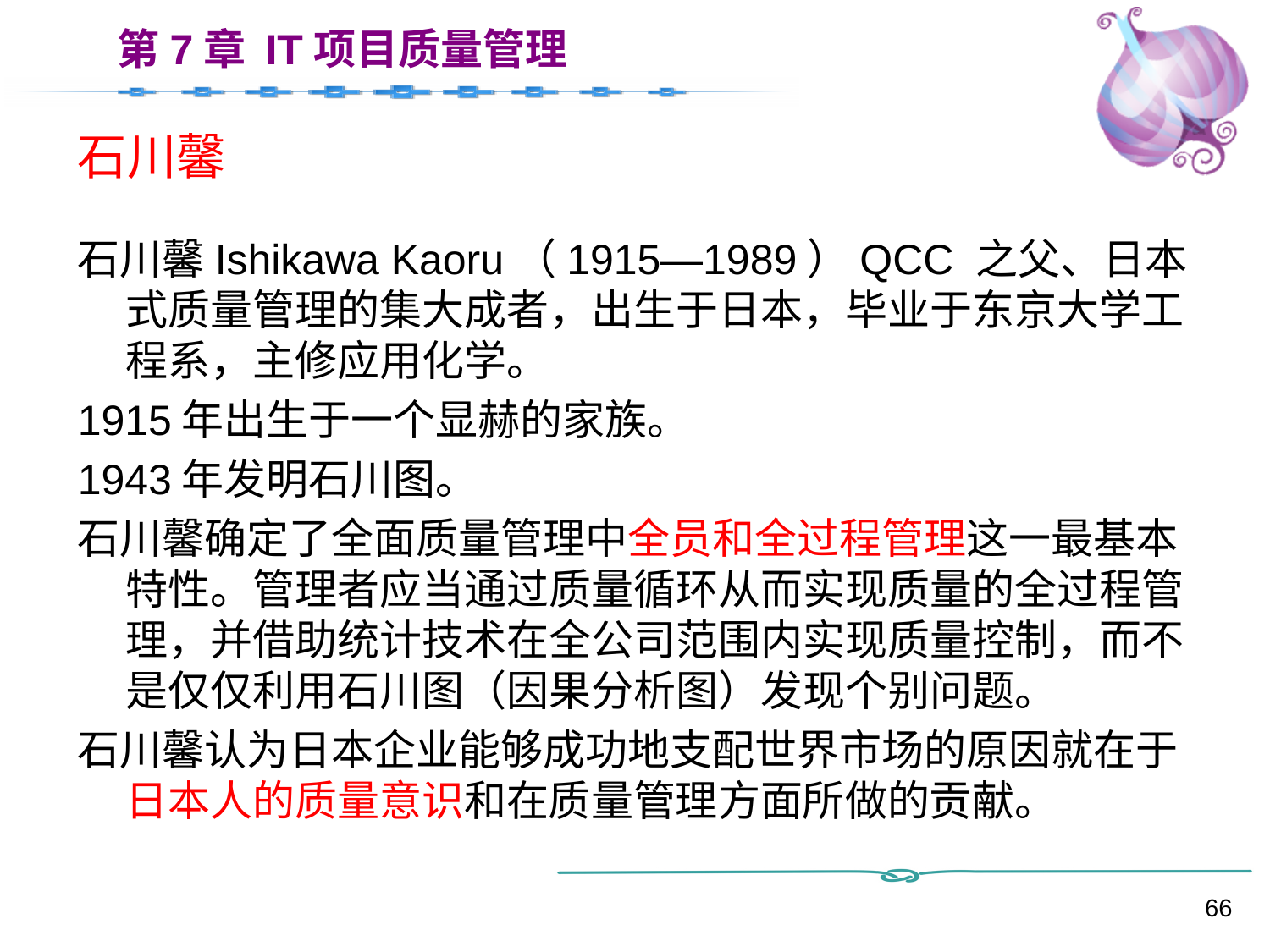

# 石川馨
石川馨Ishikawa Kaoru（1915—1989）QCC 之父、日本式质量管理的集大成者，出生于日本，毕业于东京大学工程系，主修应用化学。
1915年出生于一个显赫的家族。
1943年发明石川图。
石川馨确定了全面质量管理中全员和全过程管理这一最基本特性。管理者应当通过质量循环从而实现质量的全过程管理，并借助统计技术在全公司范围内实现质量控制，而不是仅仅利用石川图（因果分析图）发现个别问题。
石川馨认为日本企业能够成功地支配世界市场的原因就在于日本人的质量意识和在质量管理方面所做的贡献。

66